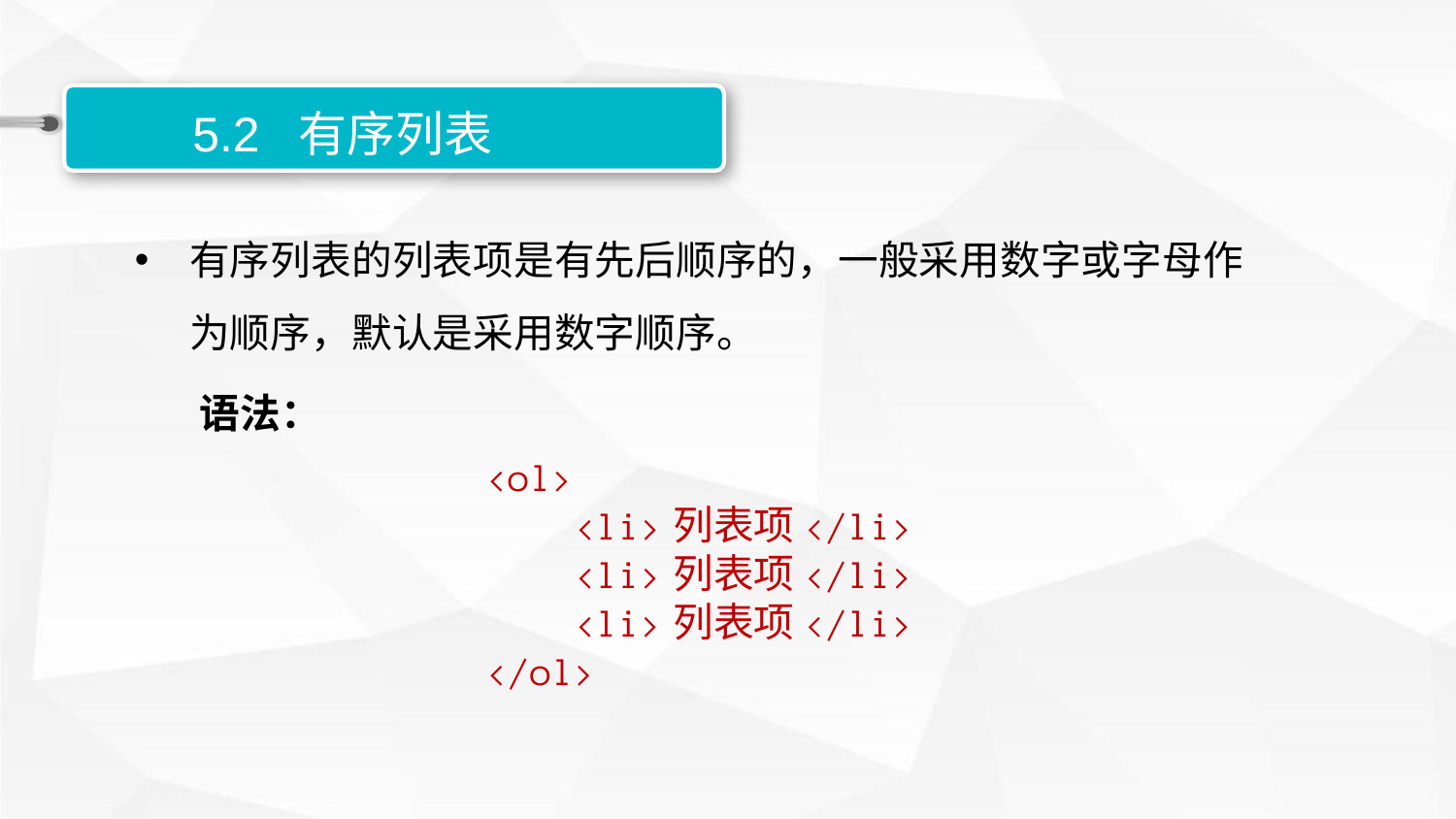

5.2  有序列表

有序列表的列表项是有先后顺序的，一般采用数字或字母作为顺序，默认是采用数字顺序。
      语法：
<ol>
    <li>列表项</li>
    <li>列表项</li>
    <li>列表项</li>
</ol>